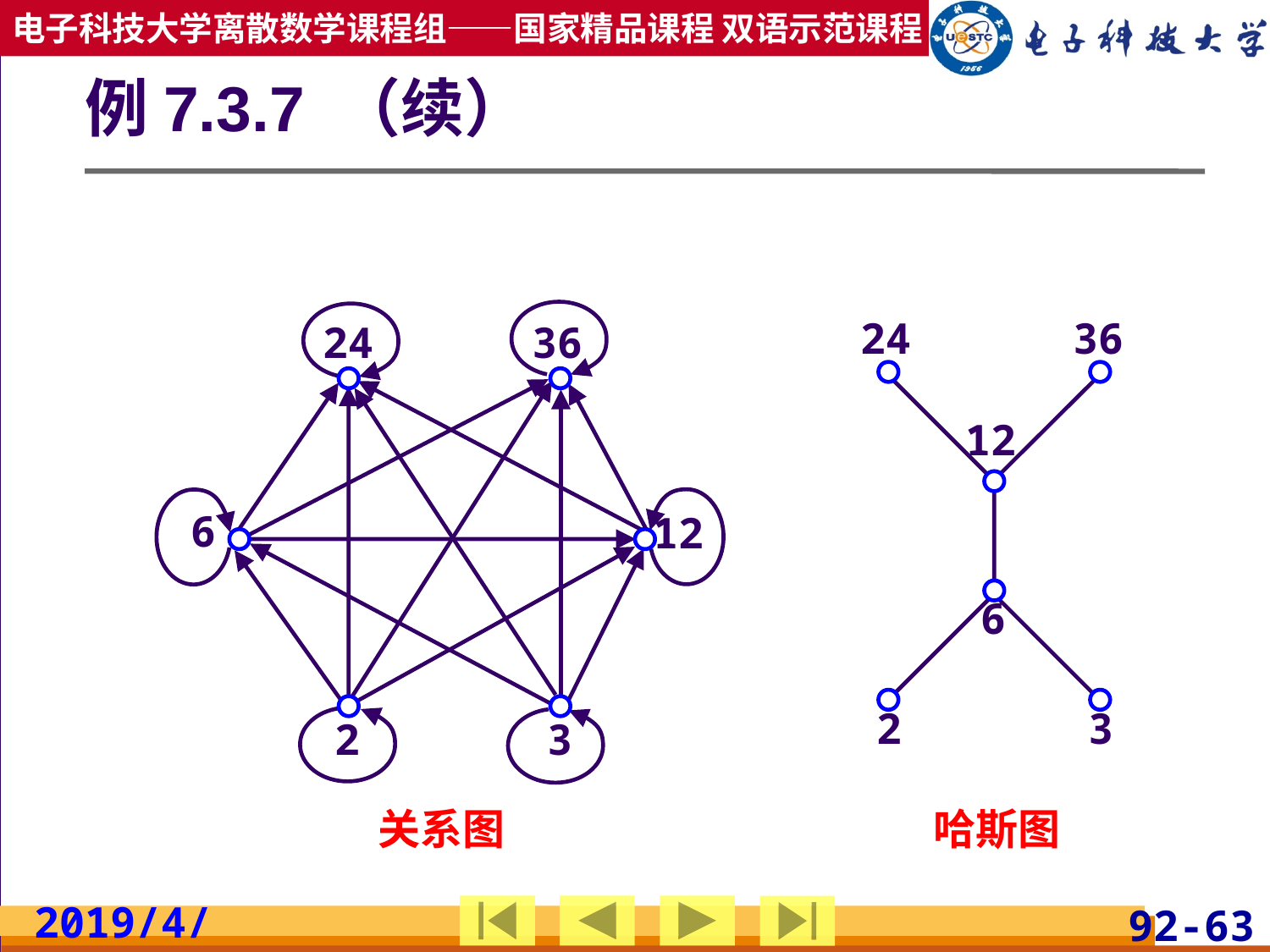

# 例7.3.7 （续）

24
36
24
36

12

6

12

6

2
3

2
3

关系图
哈斯图
2019/4/17